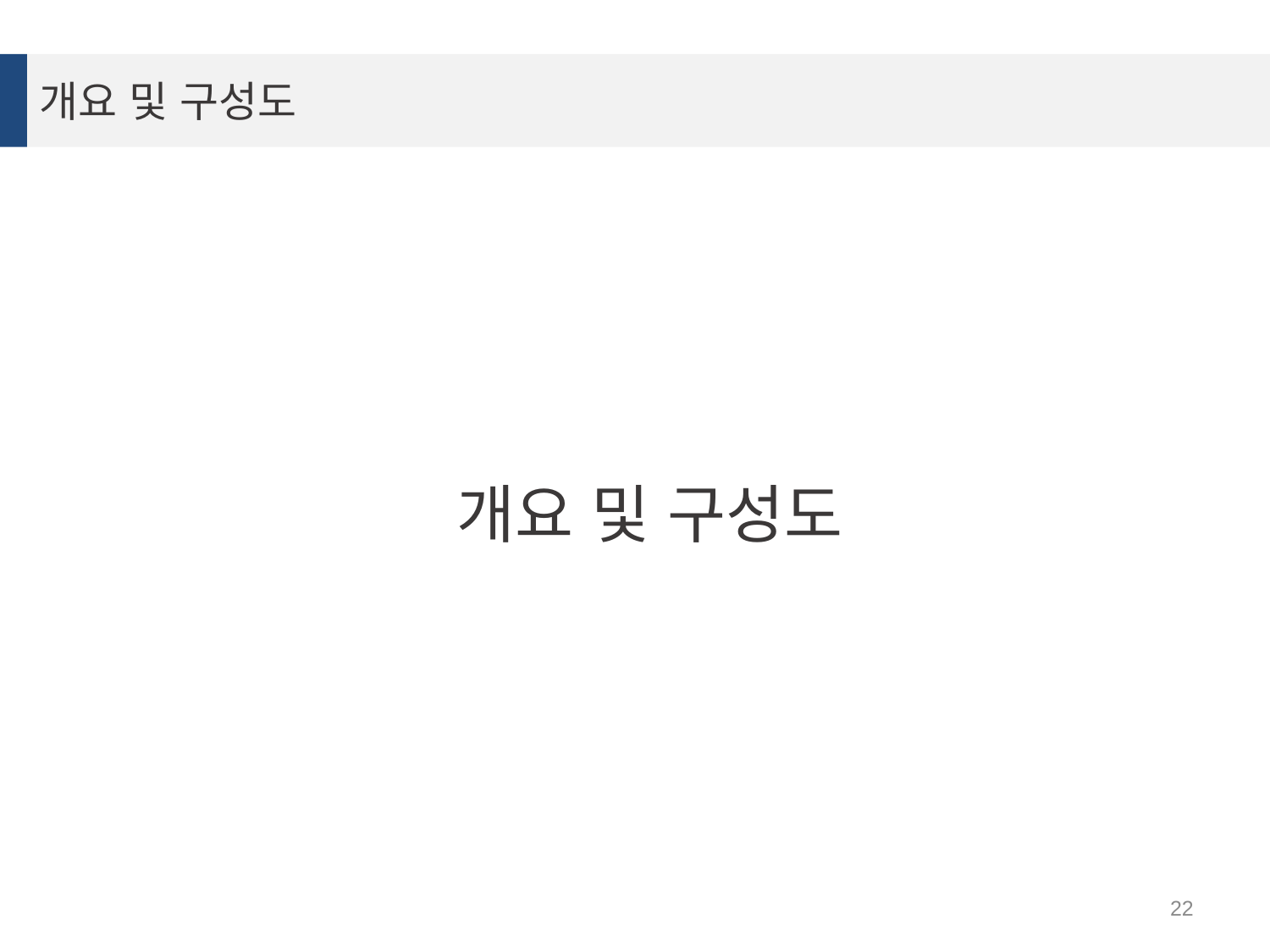

개요 및 구성도
개요 및 구성도
22